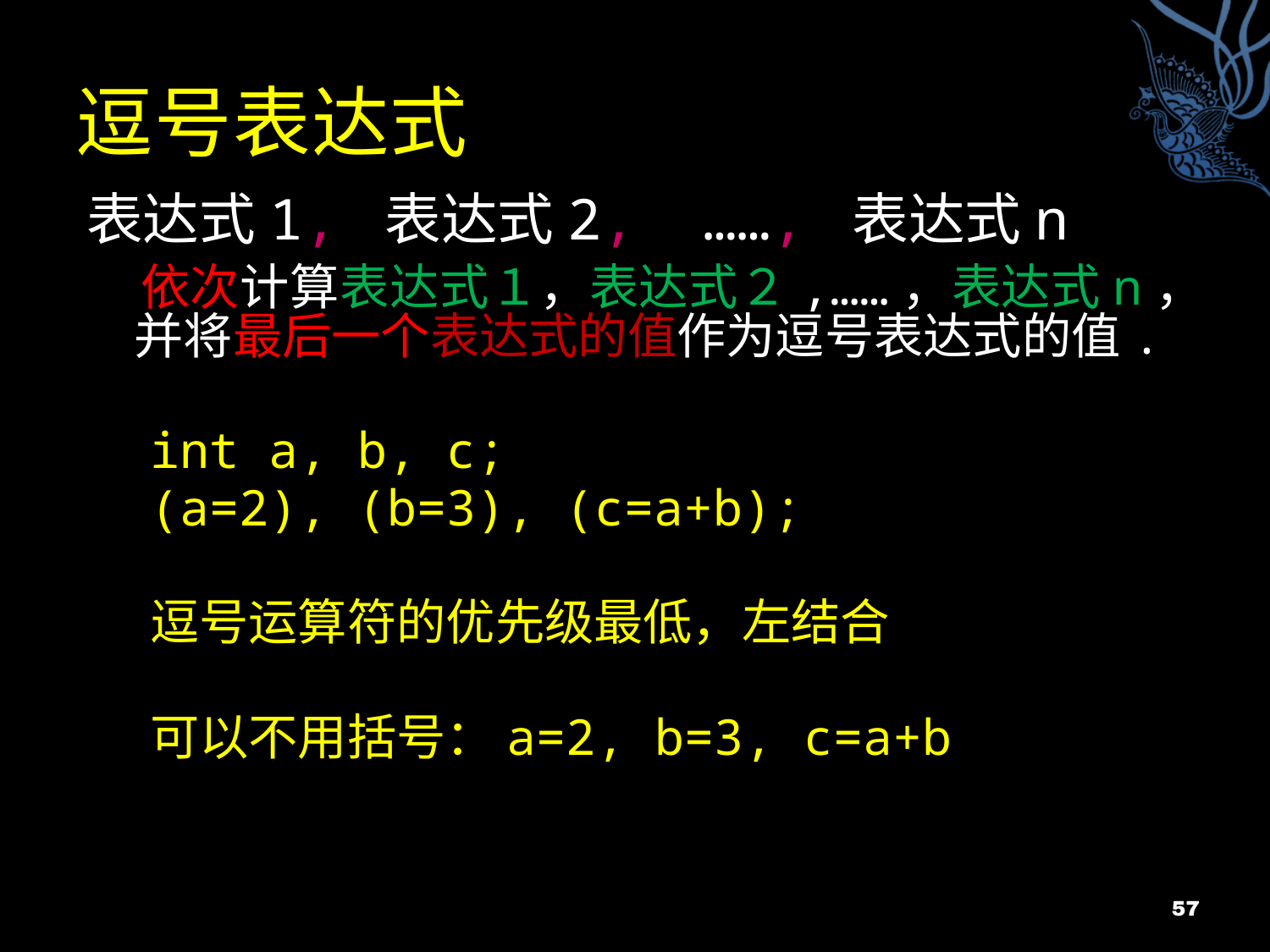

# 逗号表达式
表达式1, 表达式2,  ……, 表达式n
   依次计算表达式１，表达式２,……，表达式n，并将最后一个表达式的值作为逗号表达式的值.

int a, b, c;
(a=2), (b=3), (c=a+b);

逗号运算符的优先级最低，左结合

可以不用括号：a=2, b=3, c=a+b

57